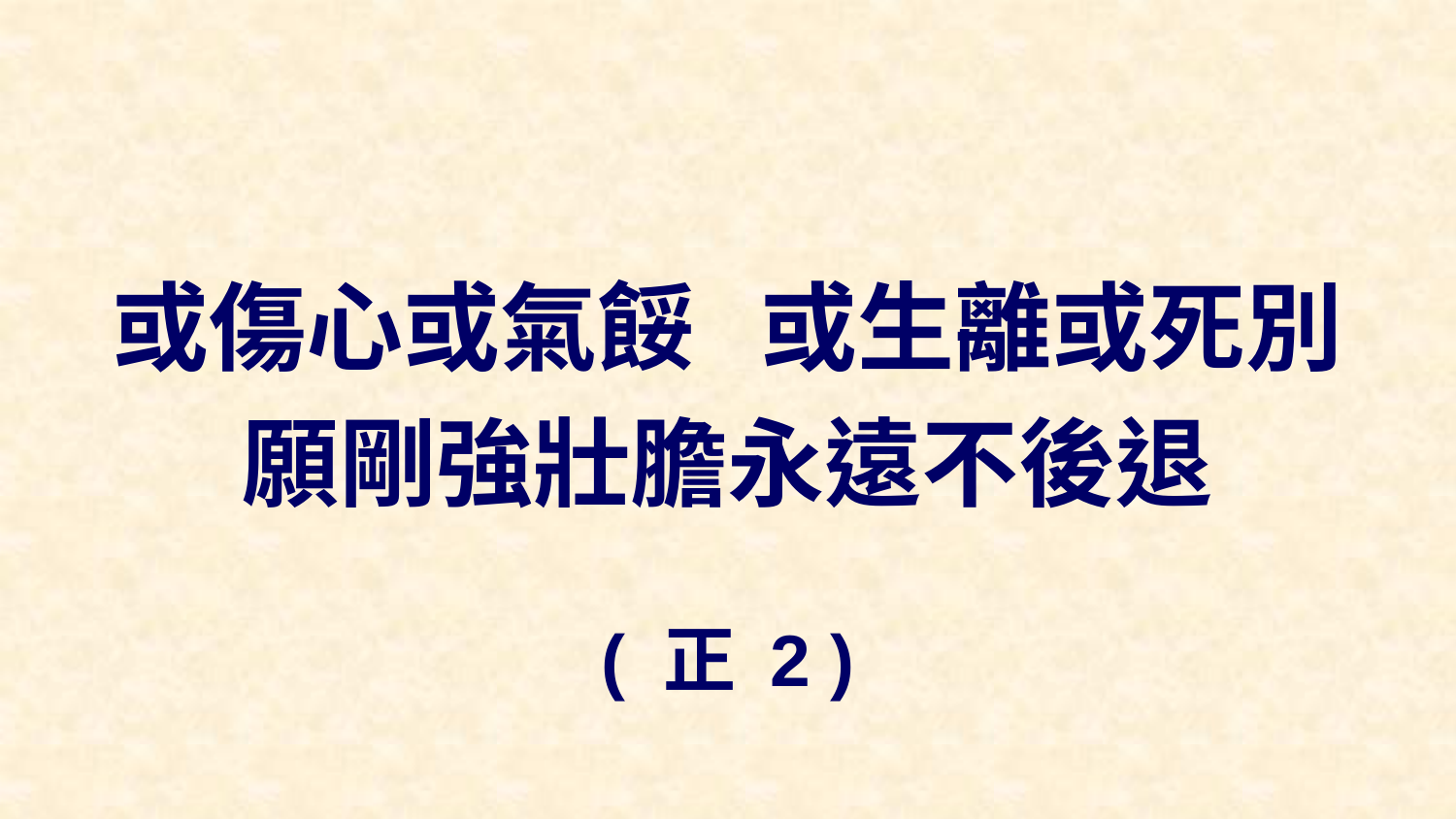

或傷心或氣餒   或生離或死別
願剛強壯膽永遠不後退
( 正 2 )